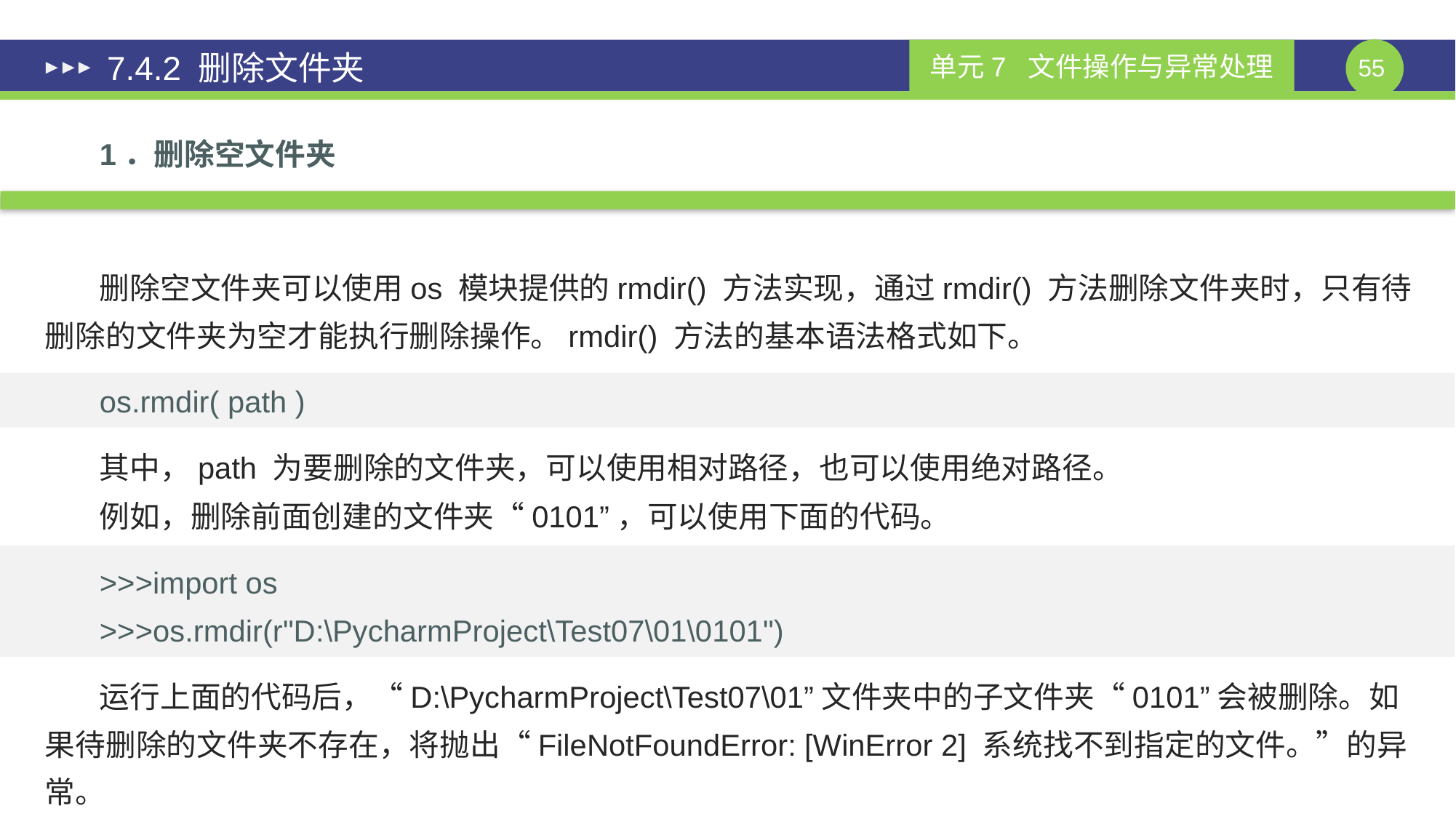

# 7.4.2 删除文件夹
1．删除空文件夹

删除空文件夹可以使用os 模块提供的rmdir() 方法实现，通过rmdir() 方法删除文件夹时，只有待删除的文件夹为空才能执行删除操作。rmdir() 方法的基本语法格式如下。

os.rmdir( path )

其中，path 为要删除的文件夹，可以使用相对路径，也可以使用绝对路径。
例如，删除前面创建的文件夹“0101”，可以使用下面的代码。

>>>import os
>>>os.rmdir(r"D:\PycharmProject\Test07\01\0101")

运行上面的代码后，“D:\PycharmProject\Test07\01”文件夹中的子文件夹“0101”会被删除。如果待删除的文件夹不存在，将抛出“FileNotFoundError: [WinError 2] 系统找不到指定的文件。”的异常。